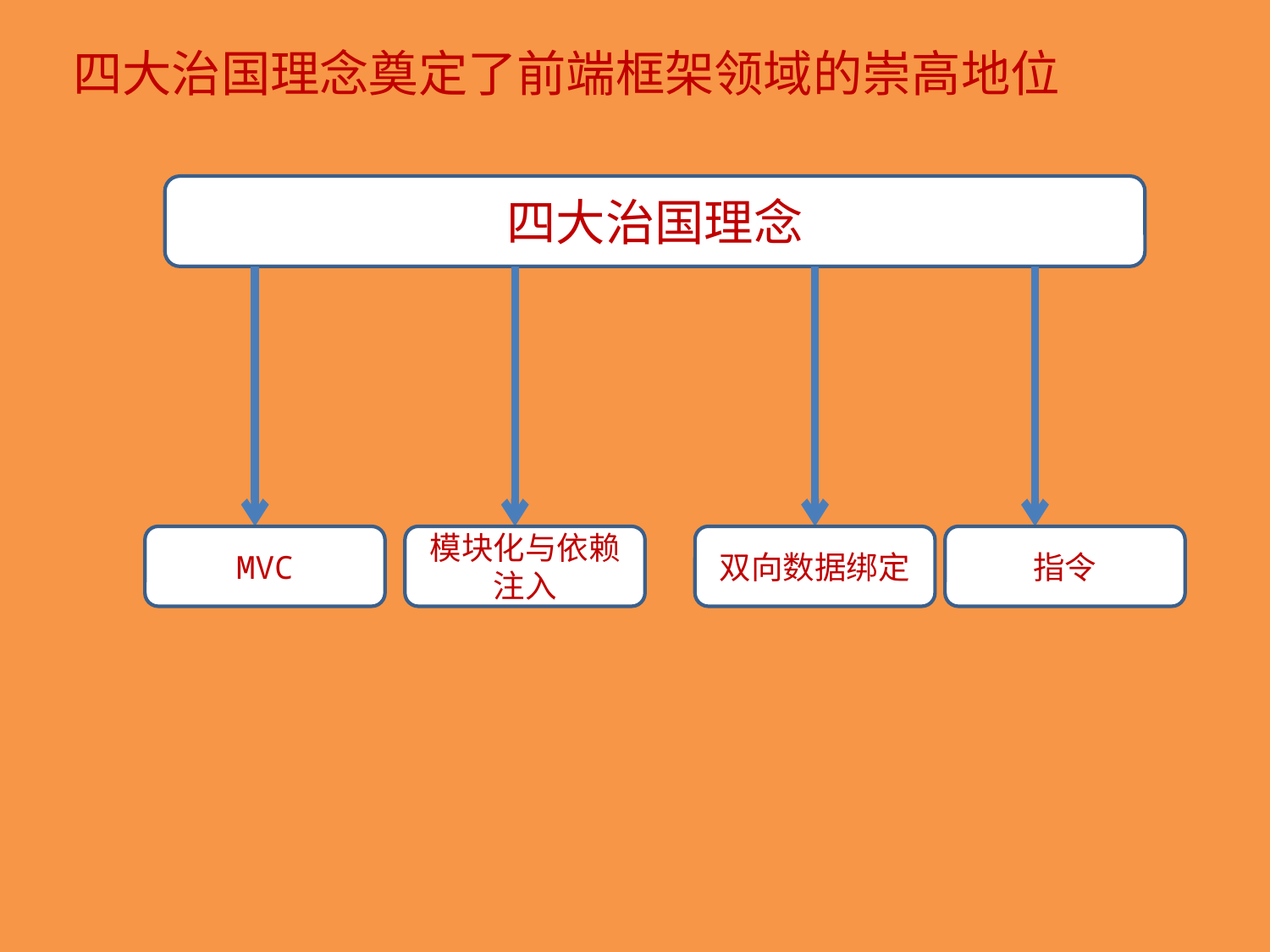

四大治国理念奠定了前端框架领域的崇高地位
四大治国理念
MVC
模块化与依赖注入
双向数据绑定
指令